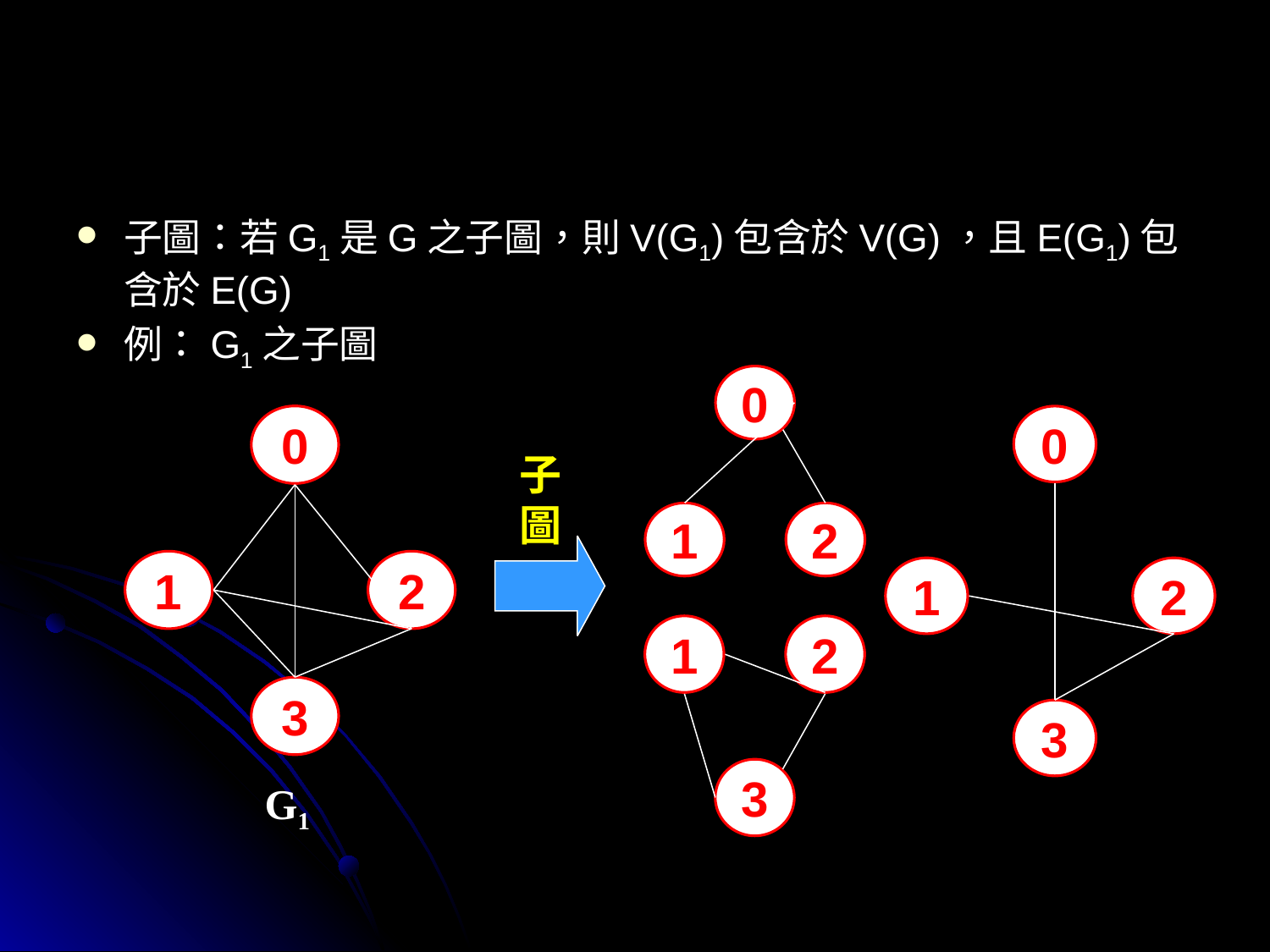

子圖：若G1是G之子圖，則V(G1)包含於V(G)，且E(G1)包含於E(G)
例：G1之子圖
0
1
2
0
1
2
3
G1
0
1
2
3
子
圖

1
2
3